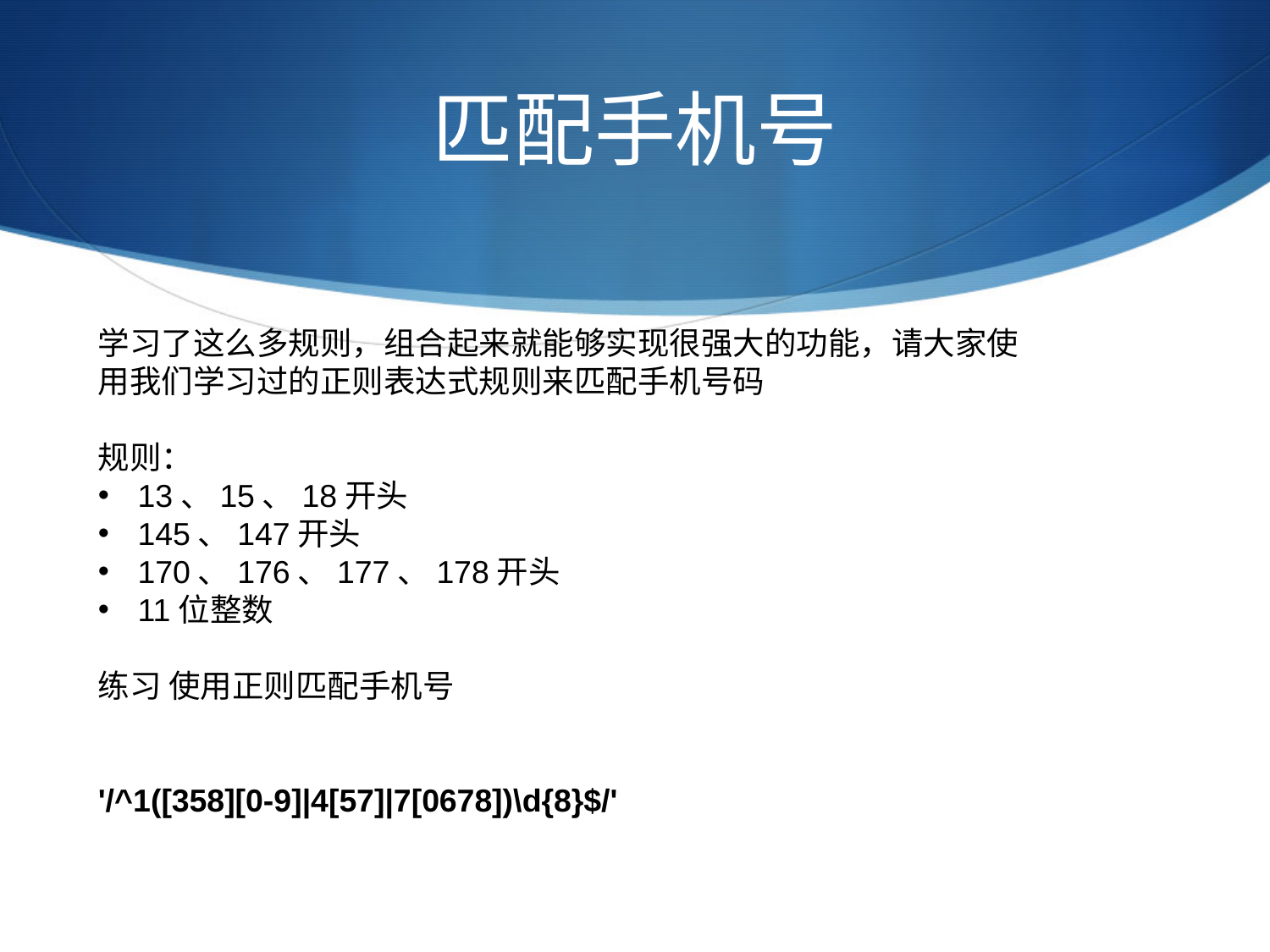

# 匹配手机号
学习了这么多规则，组合起来就能够实现很强大的功能，请大家使用我们学习过的正则表达式规则来匹配手机号码

规则：
13、15、18开头
145、147开头
170、176、177、178开头
11位整数

练习 使用正则匹配手机号

'/^1([358][0-9]|4[57]|7[0678])\d{8}$/'